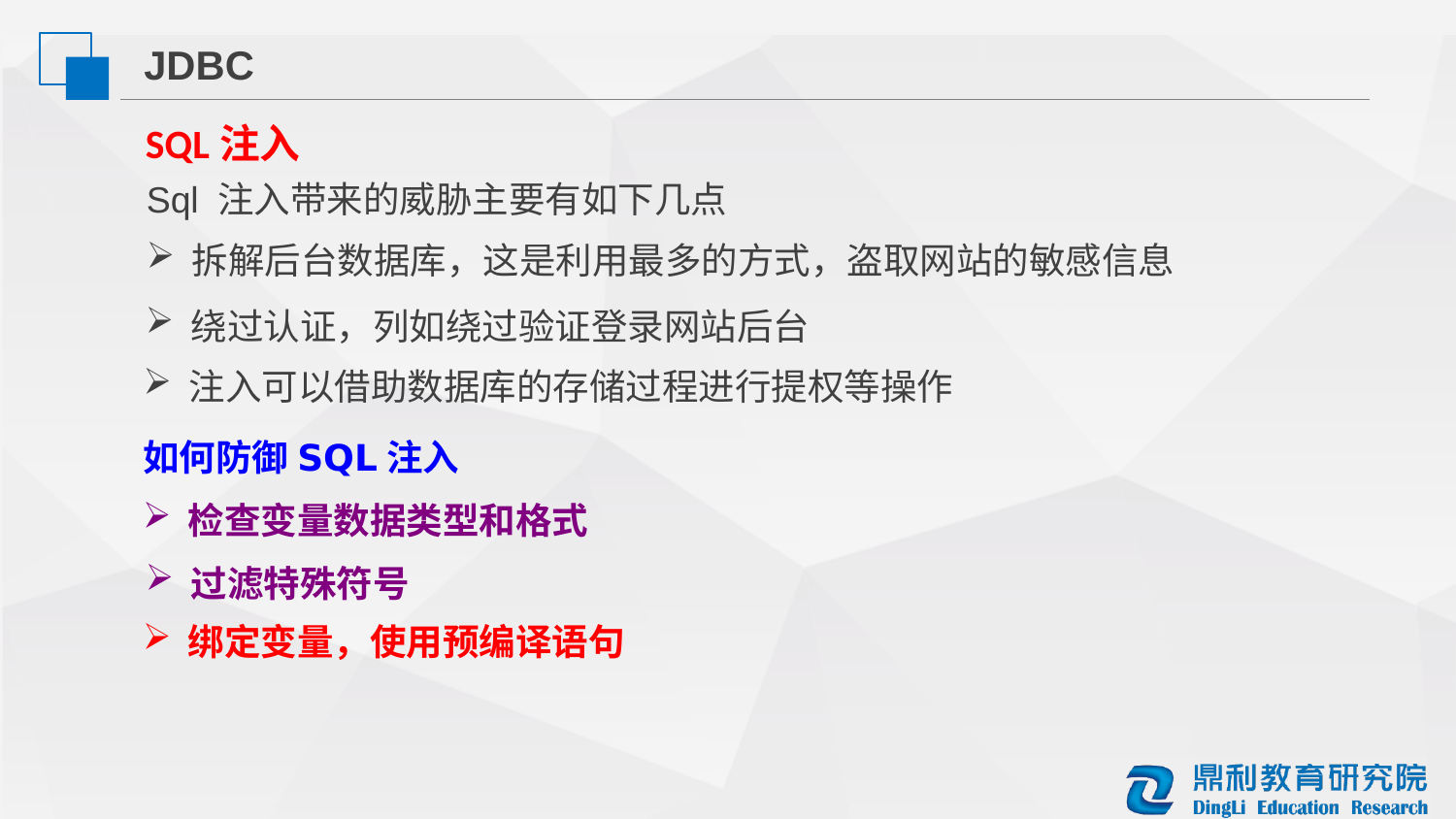

JDBC
SQL注入
Sql 注入带来的威胁主要有如下几点
拆解后台数据库，这是利用最多的方式，盗取网站的敏感信息
绕过认证，列如绕过验证登录网站后台
注入可以借助数据库的存储过程进行提权等操作
如何防御SQL注入
检查变量数据类型和格式
过滤特殊符号
绑定变量，使用预编译语句